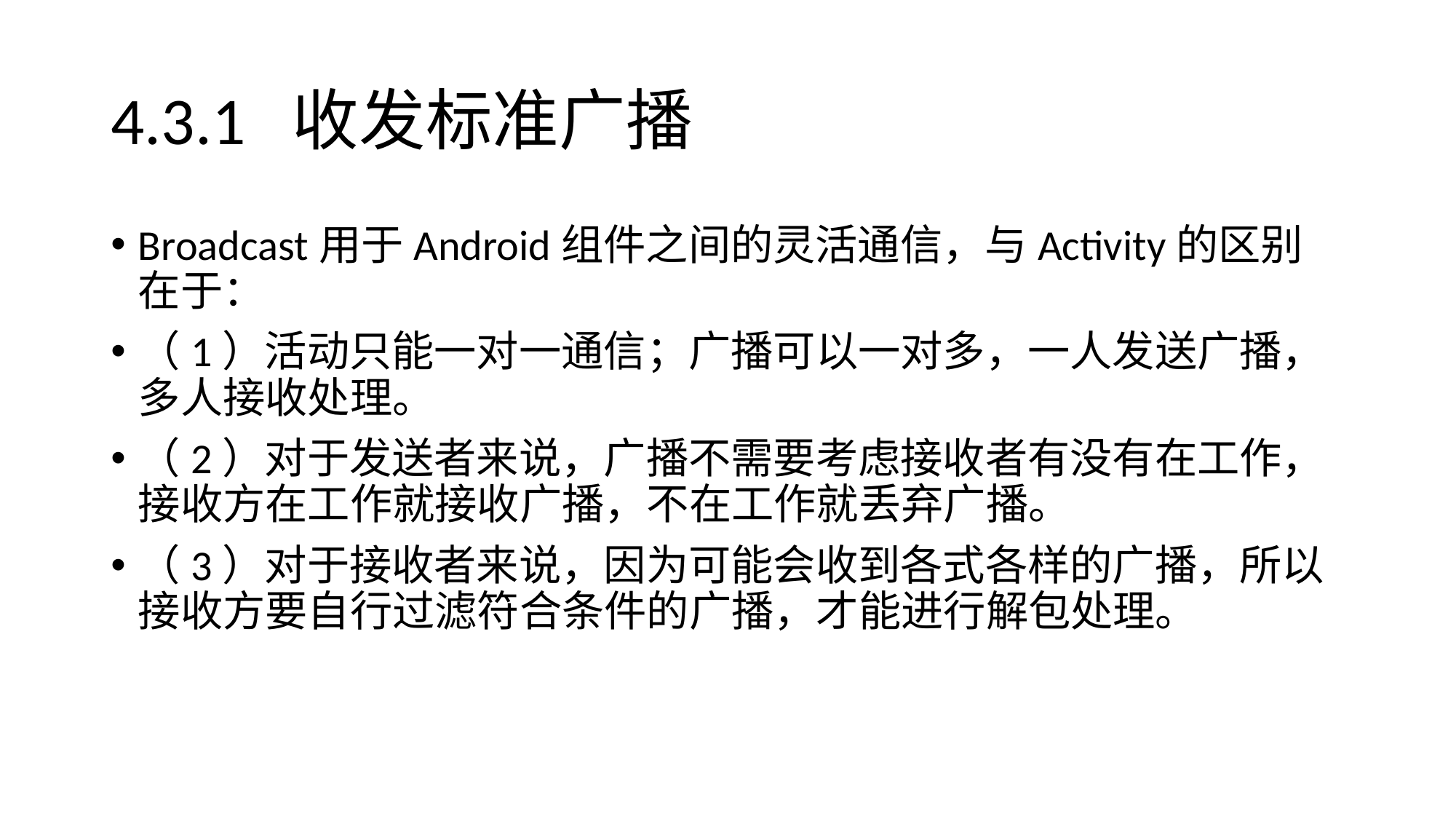

# 4.3.1  收发标准广播
Broadcast用于Android组件之间的灵活通信，与Activity的区别在于：
（1）活动只能一对一通信；广播可以一对多，一人发送广播，多人接收处理。
（2）对于发送者来说，广播不需要考虑接收者有没有在工作，接收方在工作就接收广播，不在工作就丢弃广播。
（3）对于接收者来说，因为可能会收到各式各样的广播，所以接收方要自行过滤符合条件的广播，才能进行解包处理。